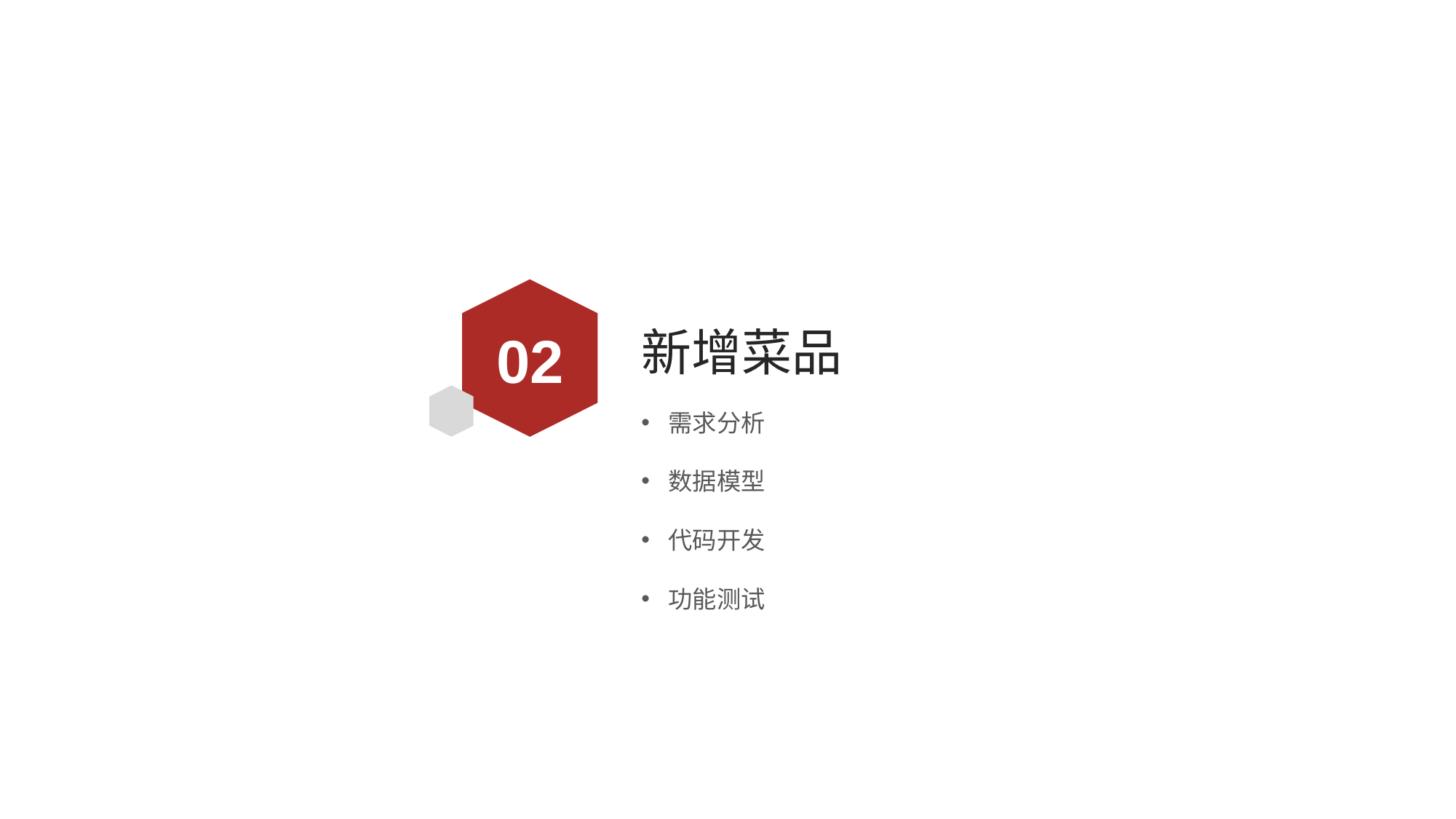

02
# 新增菜品
需求分析
数据模型
代码开发
功能测试